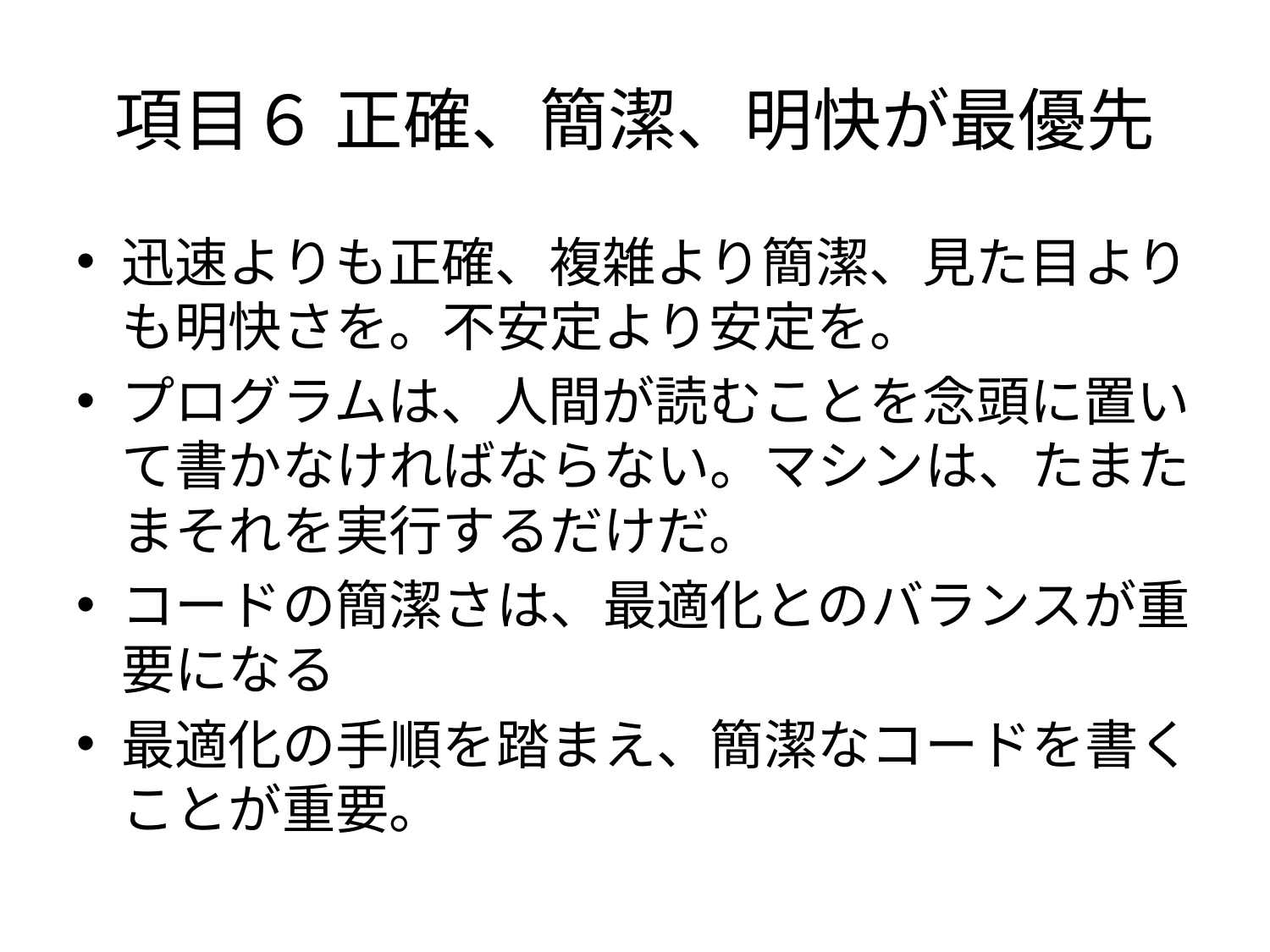

# 項目６ 正確、簡潔、明快が最優先
迅速よりも正確、複雑より簡潔、見た目よりも明快さを。不安定より安定を。
プログラムは、人間が読むことを念頭に置いて書かなければならない。マシンは、たまたまそれを実行するだけだ。
コードの簡潔さは、最適化とのバランスが重要になる
最適化の手順を踏まえ、簡潔なコードを書くことが重要。